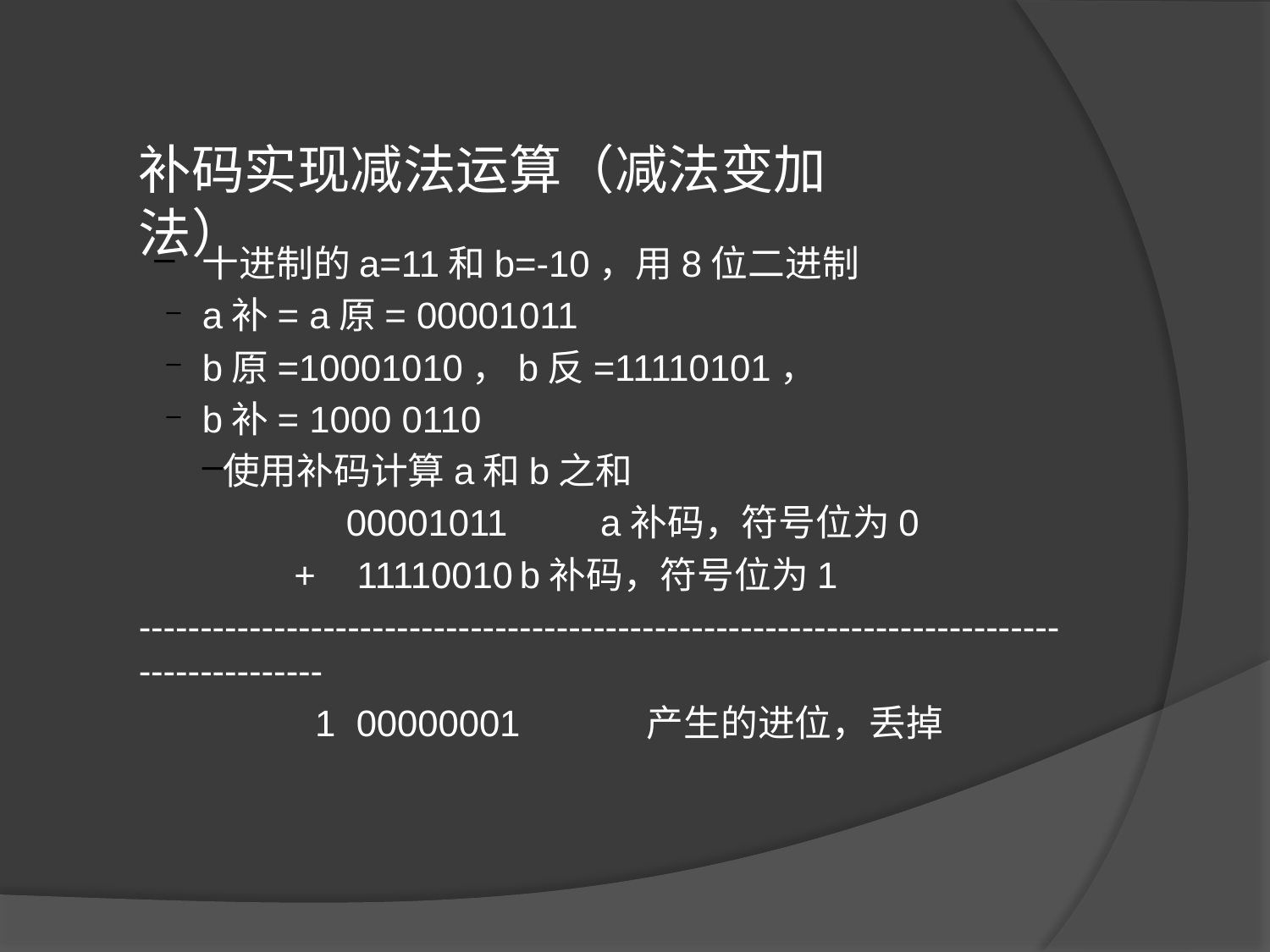

补码实现减法运算（减法变加法）
十进制的a=11和b=-10，用8位二进制
a补= a原= 00001011
b原=10001010，b反=11110101，
b补= 1000 0110
使用补码计算a和b之和
                    00001011         a补码，符号位为0
               +    11110010	b补码，符号位为1
------------------------------------------------------------------------------------------
                 1  00000001	产生的进位，丢掉